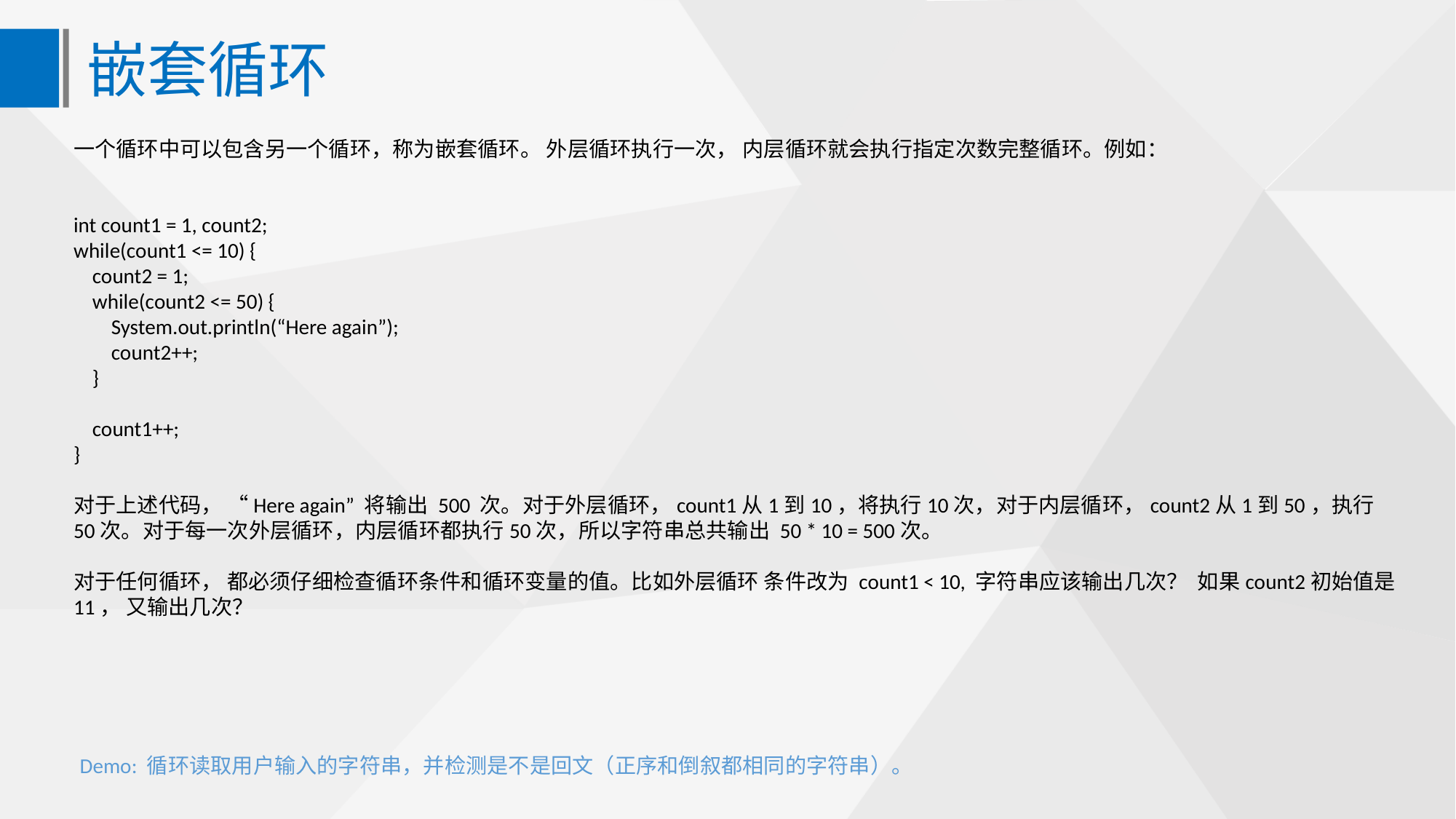

嵌套循环

一个循环中可以包含另一个循环，称为嵌套循环。 外层循环执行一次， 内层循环就会执行指定次数完整循环。例如：

int count1 = 1, count2;
while(count1 <= 10) {
    count2 = 1;
    while(count2 <= 50) {
        System.out.println(“Here again”);
        count2++;
    }

    count1++;
}

对于上述代码， “Here again” 将输出 500 次。对于外层循环，count1从1到10，将执行10次，对于内层循环，count2从1到50，执行50次。对于每一次外层循环，内层循环都执行50次，所以字符串总共输出 50 * 10 = 500次。

对于任何循环， 都必须仔细检查循环条件和循环变量的值。比如外层循环 条件改为 count1 < 10, 字符串应该输出几次？  如果count2初始值是11， 又输出几次？
Demo: 循环读取用户输入的字符串，并检测是不是回文（正序和倒叙都相同的字符串）。